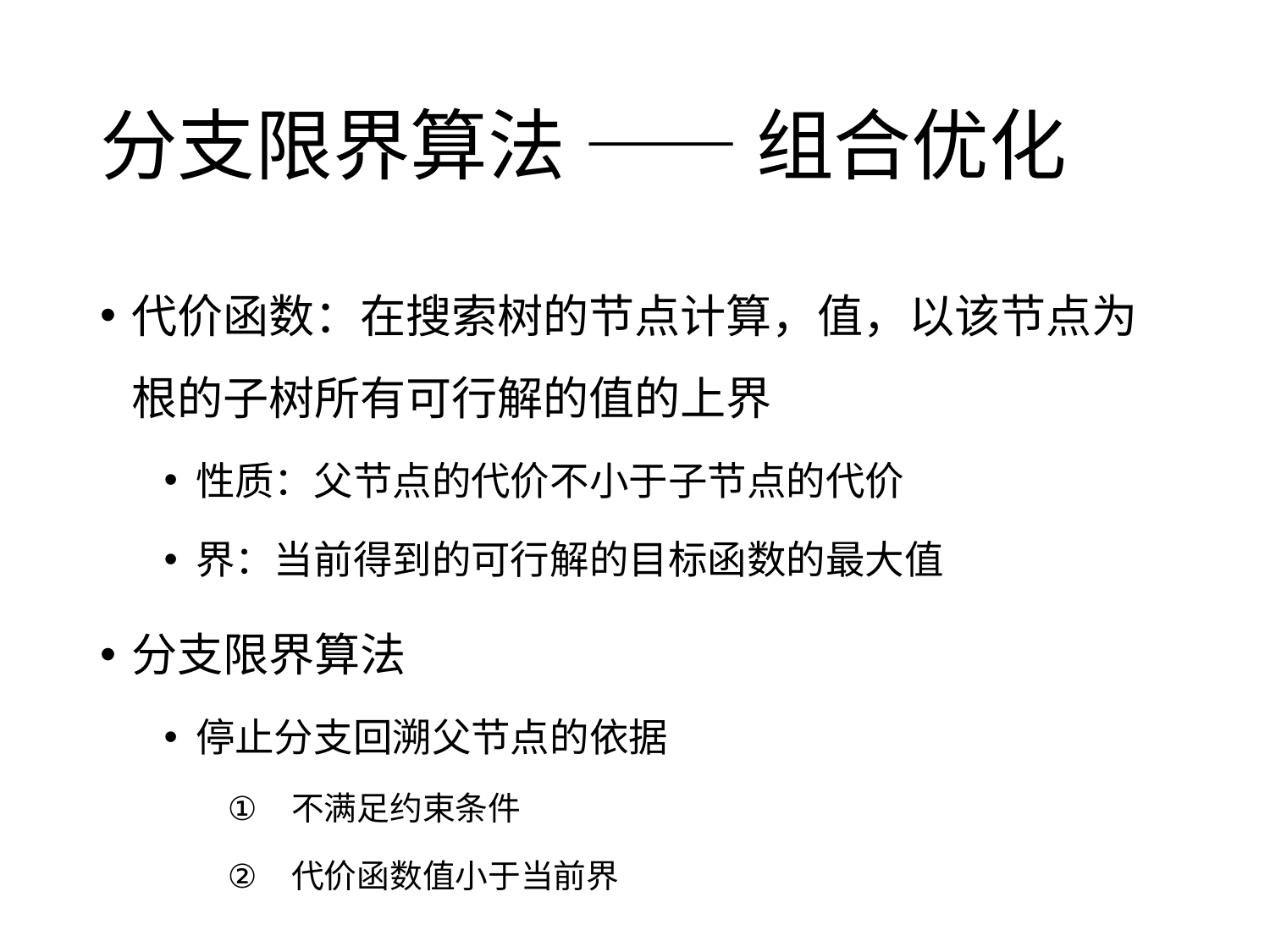

# 分支限界算法 —— 组合优化
代价函数：在搜索树的节点计算，值，以该节点为根的子树所有可行解的值的上界
性质：父节点的代价不小于子节点的代价
界：当前得到的可行解的目标函数的最大值
分支限界算法
停止分支回溯父节点的依据
不满足约束条件
代价函数值小于当前界